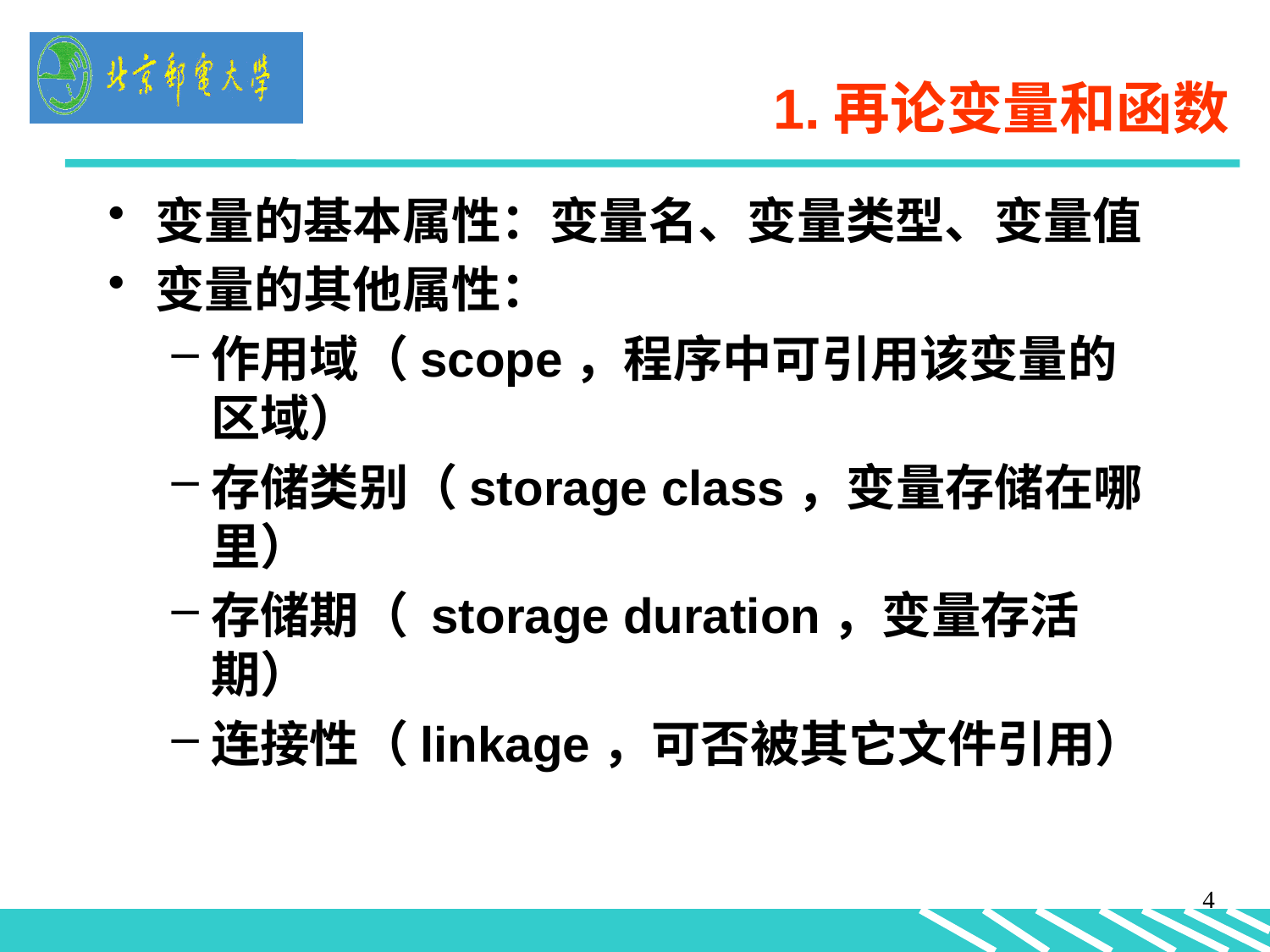

# 1.再论变量和函数
变量的基本属性：变量名、变量类型、变量值
变量的其他属性：
作用域（scope，程序中可引用该变量的区域）
存储类别（storage class，变量存储在哪里）
存储期（ storage duration，变量存活期）
连接性（linkage，可否被其它文件引用）
4